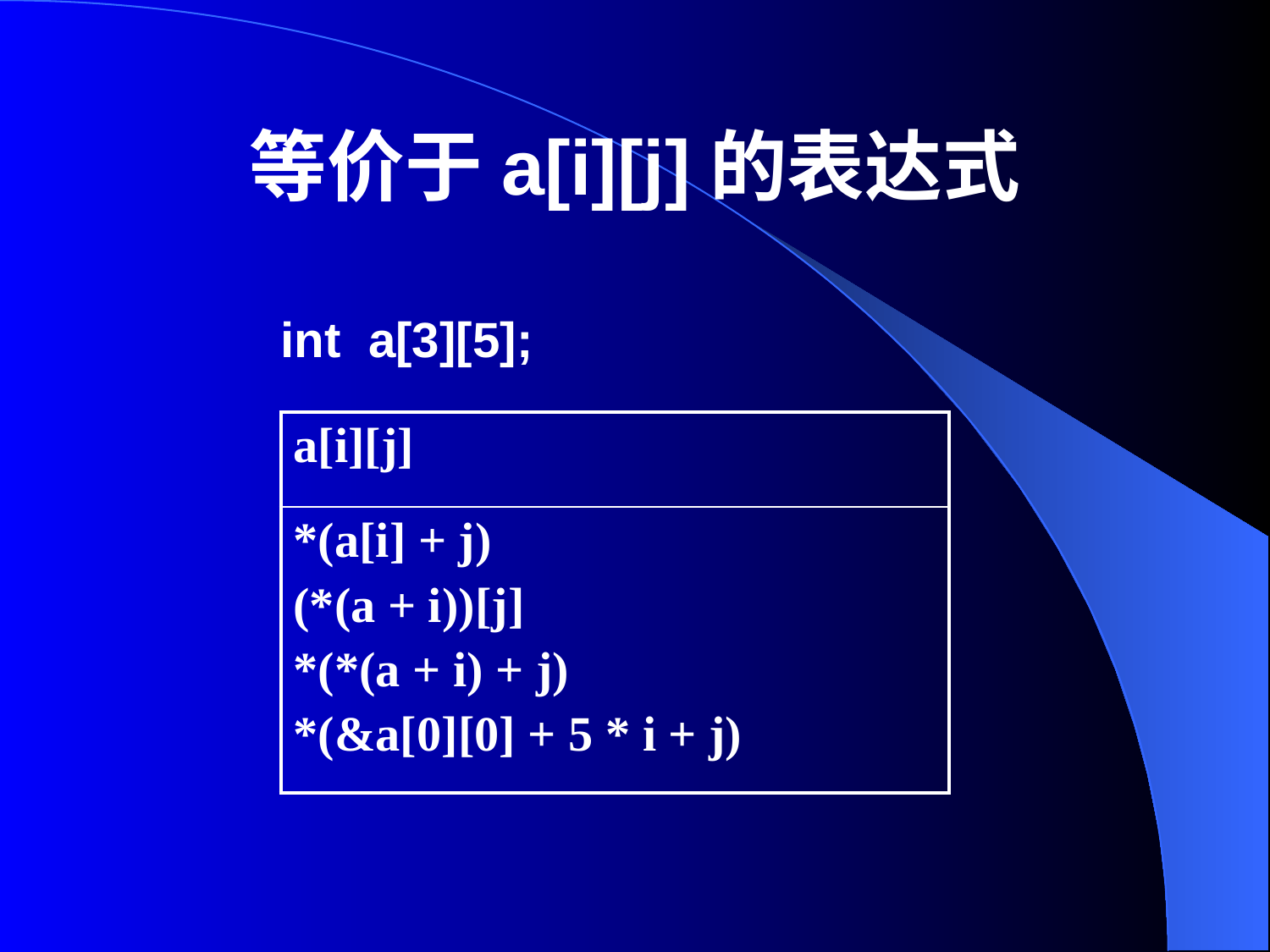

# 等价于a[i][j]的表达式
int  a[3][5];
| a[i][j] |
| --- |
| \*(a[i] + j) (\*(a + i))[j] \*(\*(a + i) + j) \*(&a[0][0] + 5 \* i + j) |